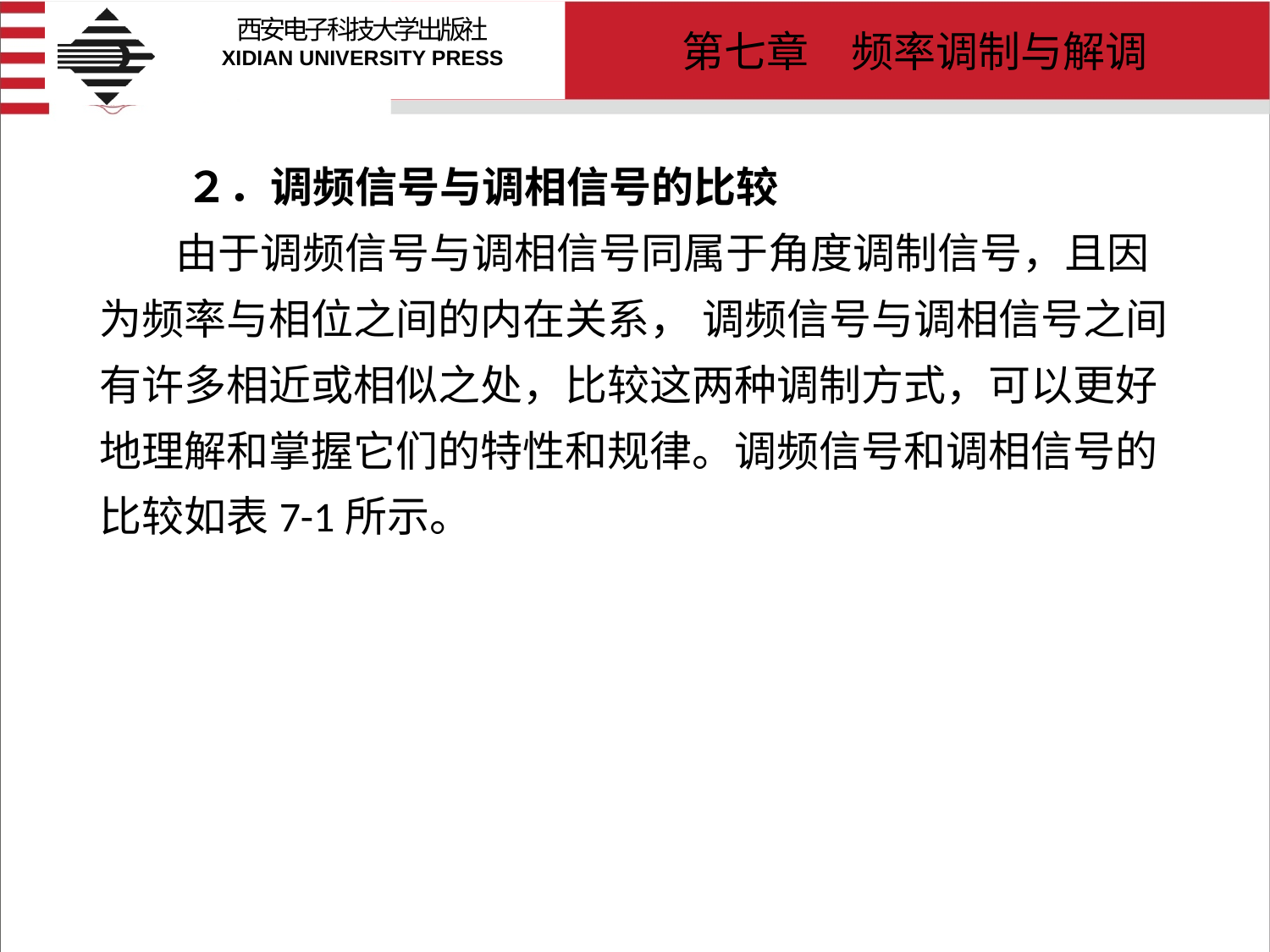

# ２．调频信号与调相信号的比较 由于调频信号与调相信号同属于角度调制信号，且因为频率与相位之间的内在关系， 调频信号与调相信号之间有许多相近或相似之处，比较这两种调制方式，可以更好地理解和掌握它们的特性和规律。调频信号和调相信号的比较如表7-1所示。